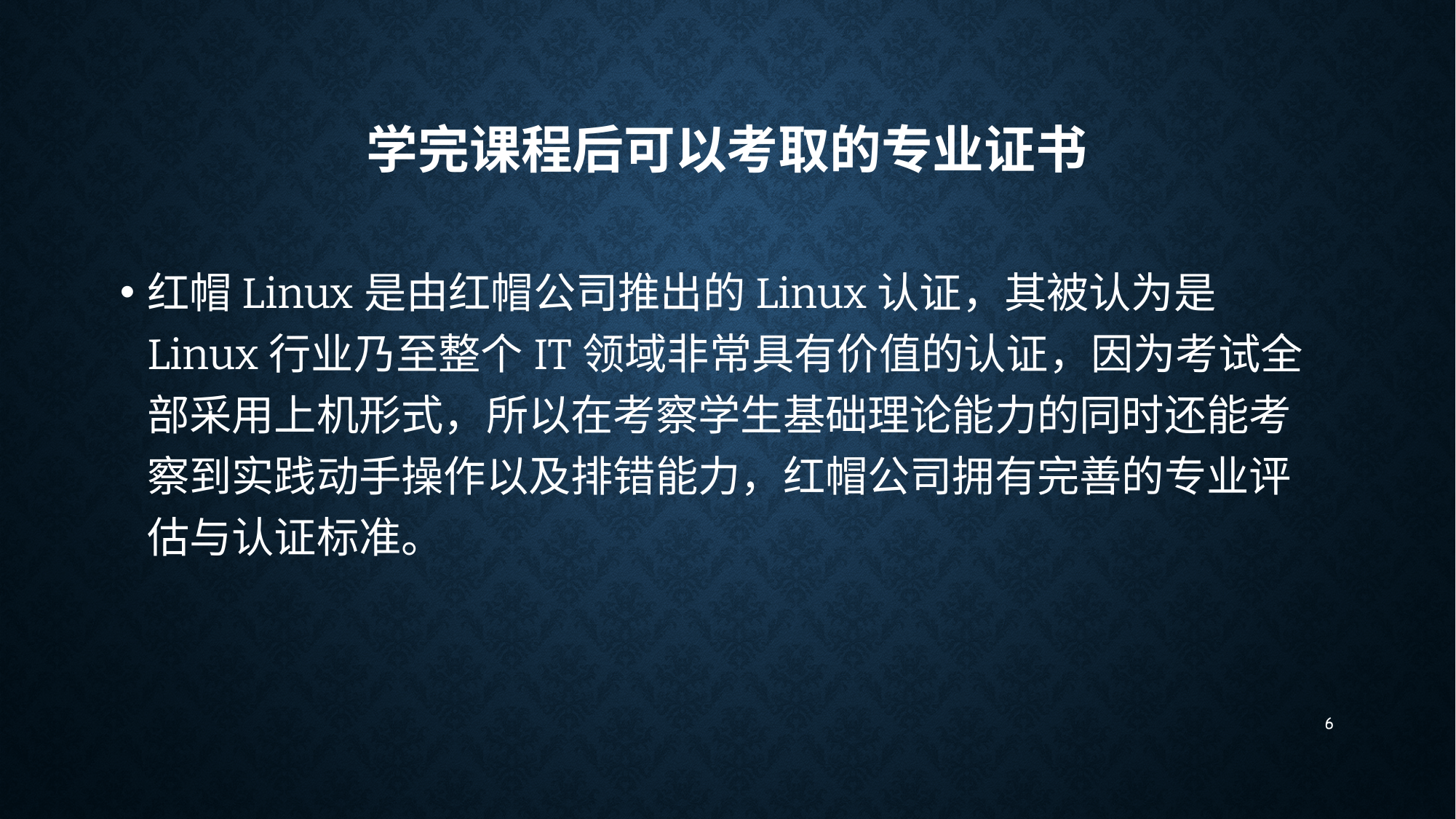

# 学完课程后可以考取的专业证书
红帽Linux是由红帽公司推出的Linux认证，其被认为是Linux行业乃至整个IT领域非常具有价值的认证，因为考试全部采用上机形式，所以在考察学生基础理论能力的同时还能考察到实践动手操作以及排错能力，红帽公司拥有完善的专业评估与认证标准。
6